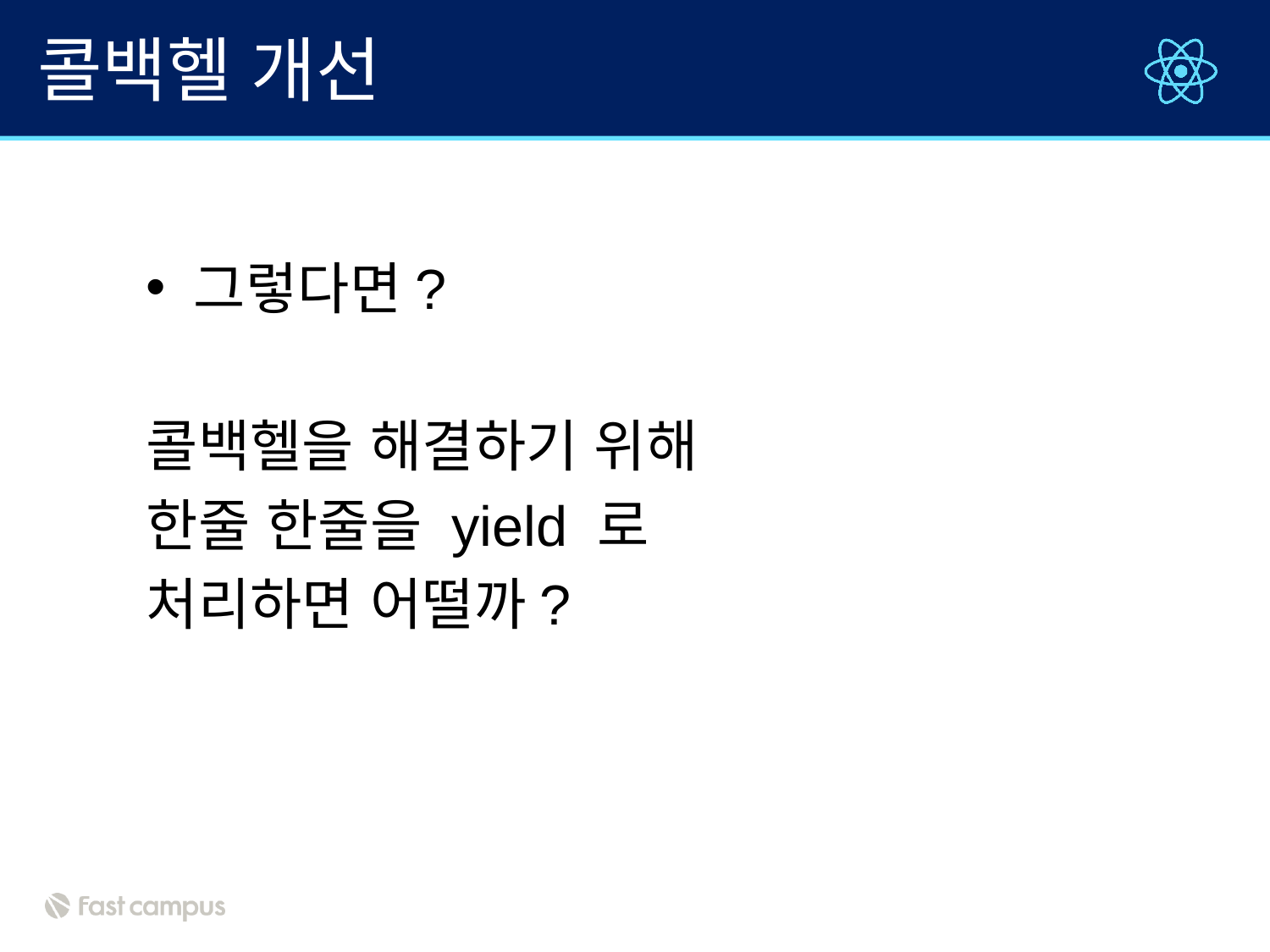

# 콜백헬 개선
그렇다면?

콜백헬을 해결하기 위해
한줄 한줄을 yield 로
처리하면 어떨까?